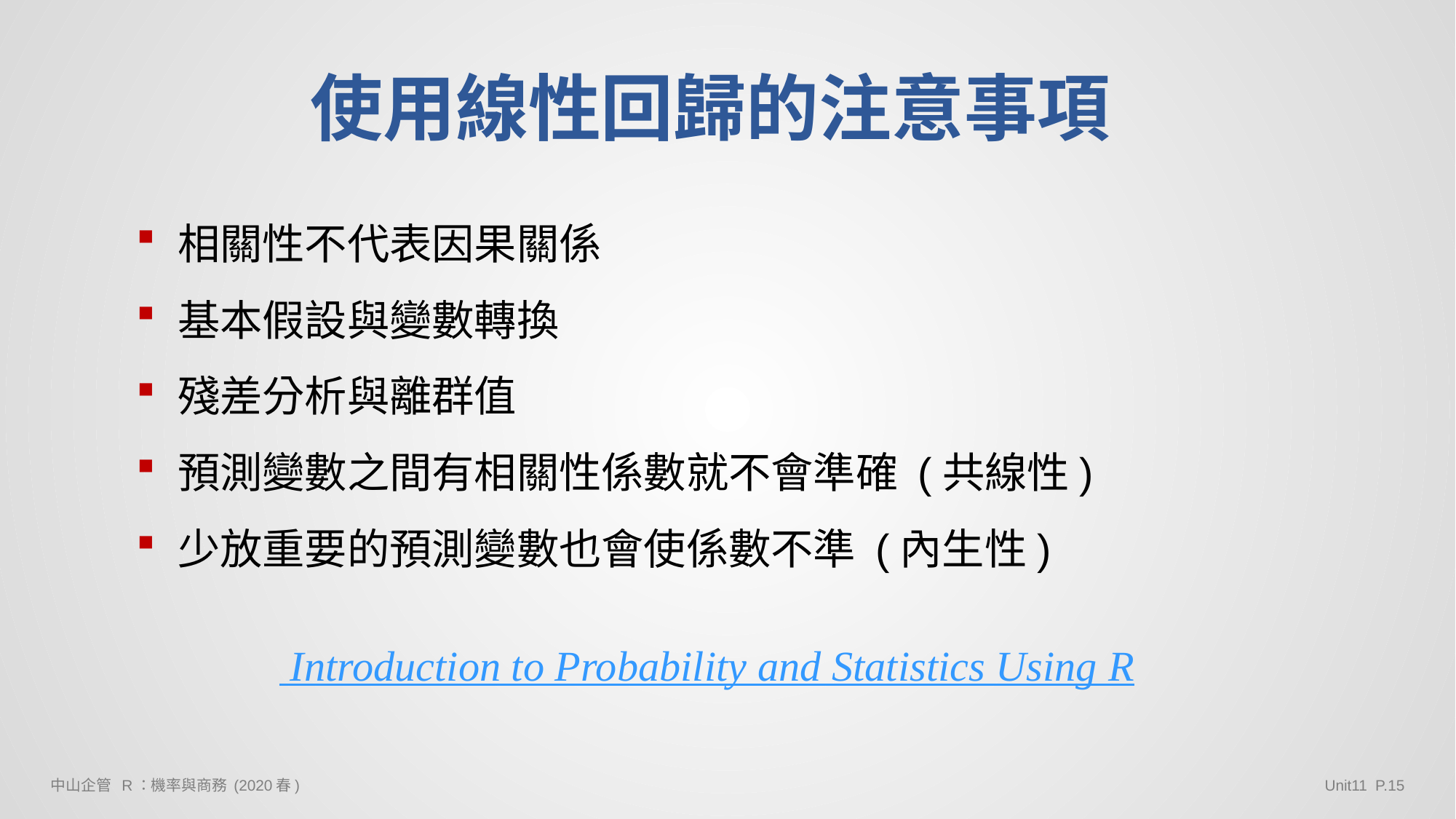

使用線性回歸的注意事項
相關性不代表因果關係
基本假設與變數轉換
殘差分析與離群值
預測變數之間有相關性係數就不會準確 (共線性)
少放重要的預測變數也會使係數不準 (內生性)
 Introduction to Probability and Statistics Using R